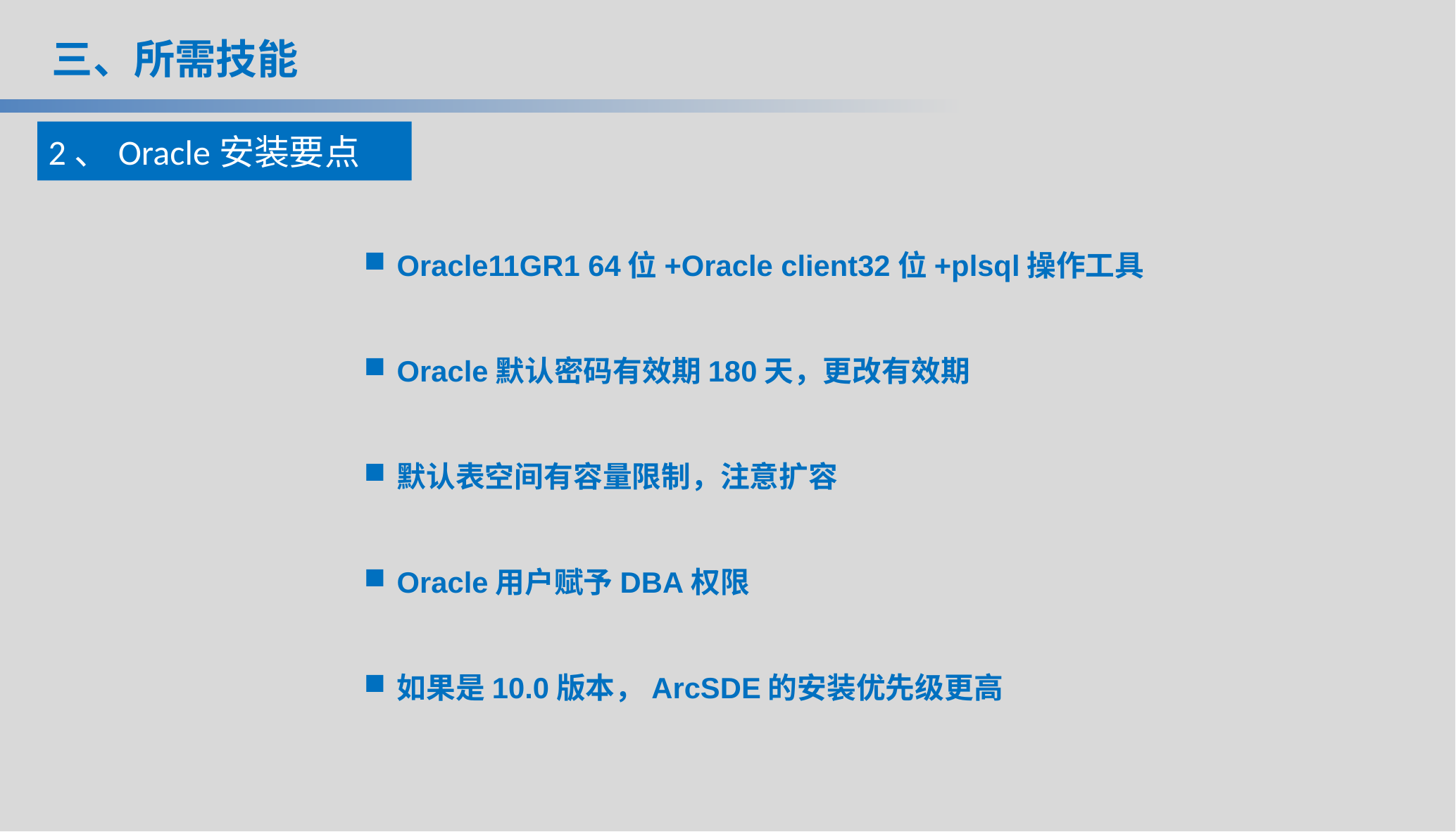

三、所需技能

2、Oracle安装要点
Oracle11GR1 64位+Oracle client32位+plsql操作工具

Oracle默认密码有效期180天，更改有效期

默认表空间有容量限制，注意扩容

Oracle用户赋予DBA权限

如果是10.0版本，ArcSDE的安装优先级更高